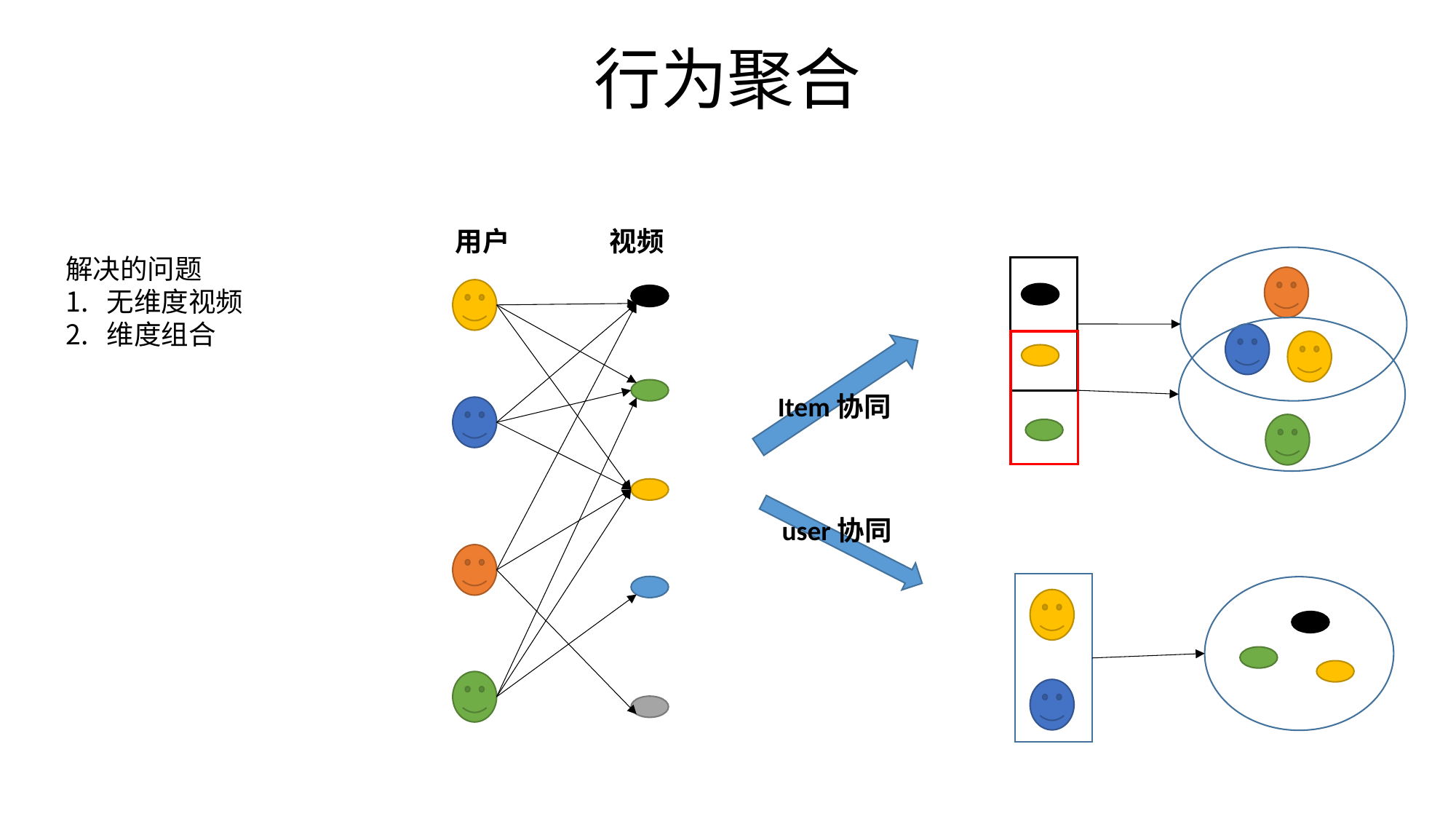

# 行为聚合
视频
用户
解决的问题
无维度视频
维度组合

Item协同

user协同